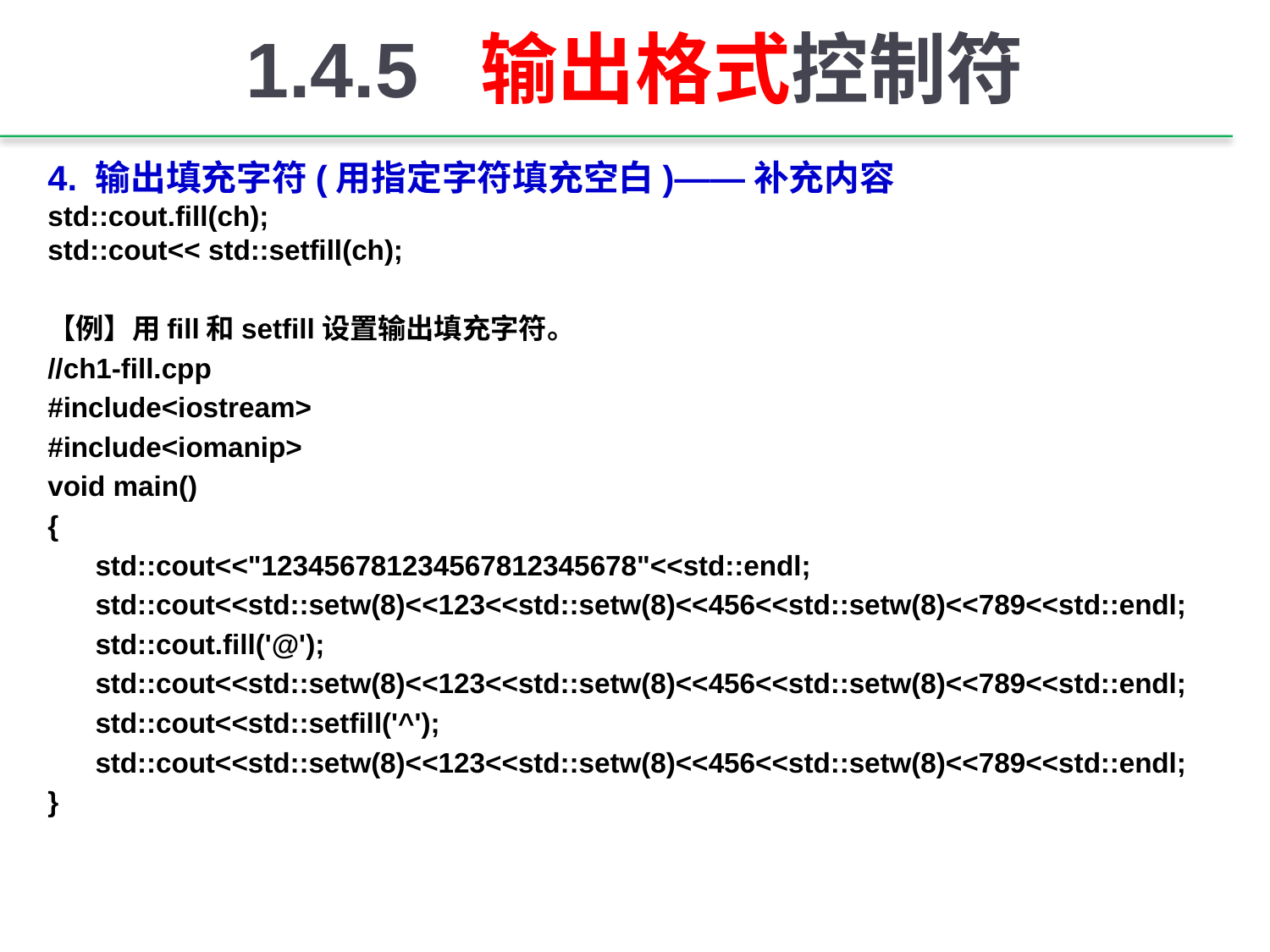

# 1.4.5  输出格式控制符
4. 输出填充字符(用指定字符填充空白)——补充内容
std::cout.fill(ch);
std::cout<< std::setfill(ch);

【例】用fill和setfill设置输出填充字符。
//ch1-fill.cpp
#include<iostream>
#include<iomanip>
void main()
{
	std::cout<<"123456781234567812345678"<<std::endl;
	std::cout<<std::setw(8)<<123<<std::setw(8)<<456<<std::setw(8)<<789<<std::endl;
	std::cout.fill('@');
	std::cout<<std::setw(8)<<123<<std::setw(8)<<456<<std::setw(8)<<789<<std::endl;
	std::cout<<std::setfill('^');
	std::cout<<std::setw(8)<<123<<std::setw(8)<<456<<std::setw(8)<<789<<std::endl;
}